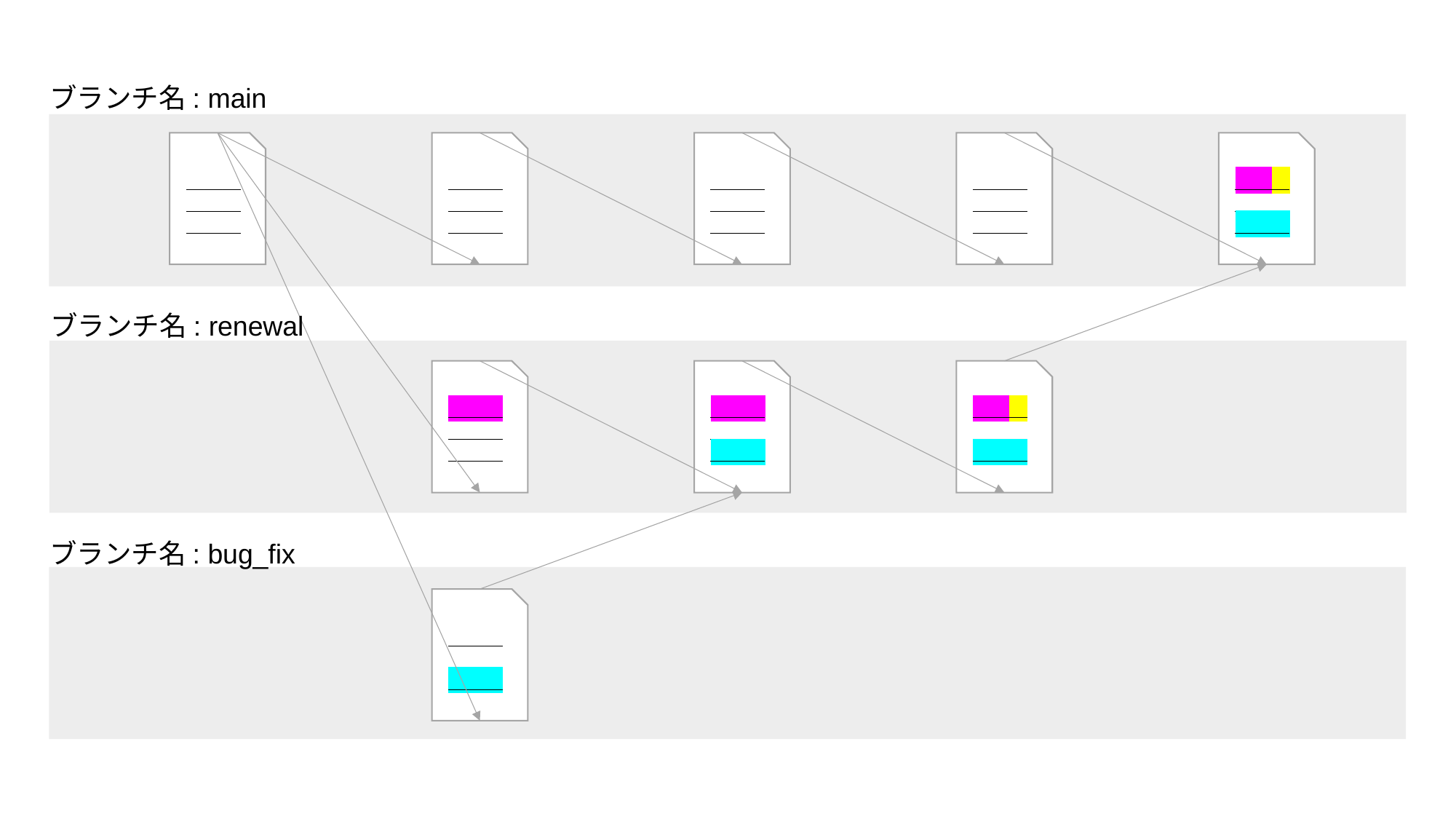

ブランチ名: main

＿＿＿＿＿＿＿＿＿
＿＿＿＿＿＿＿＿＿
＿＿＿＿＿＿＿＿＿
＿＿＿＿＿＿＿＿＿
＿＿＿＿＿＿＿＿＿
ブランチ名: renewal

＿＿＿＿＿＿＿＿＿
＿＿＿＿＿＿＿＿＿
＿＿＿＿＿＿＿＿＿
ブランチ名: bug_fix

＿＿＿＿＿＿＿＿＿